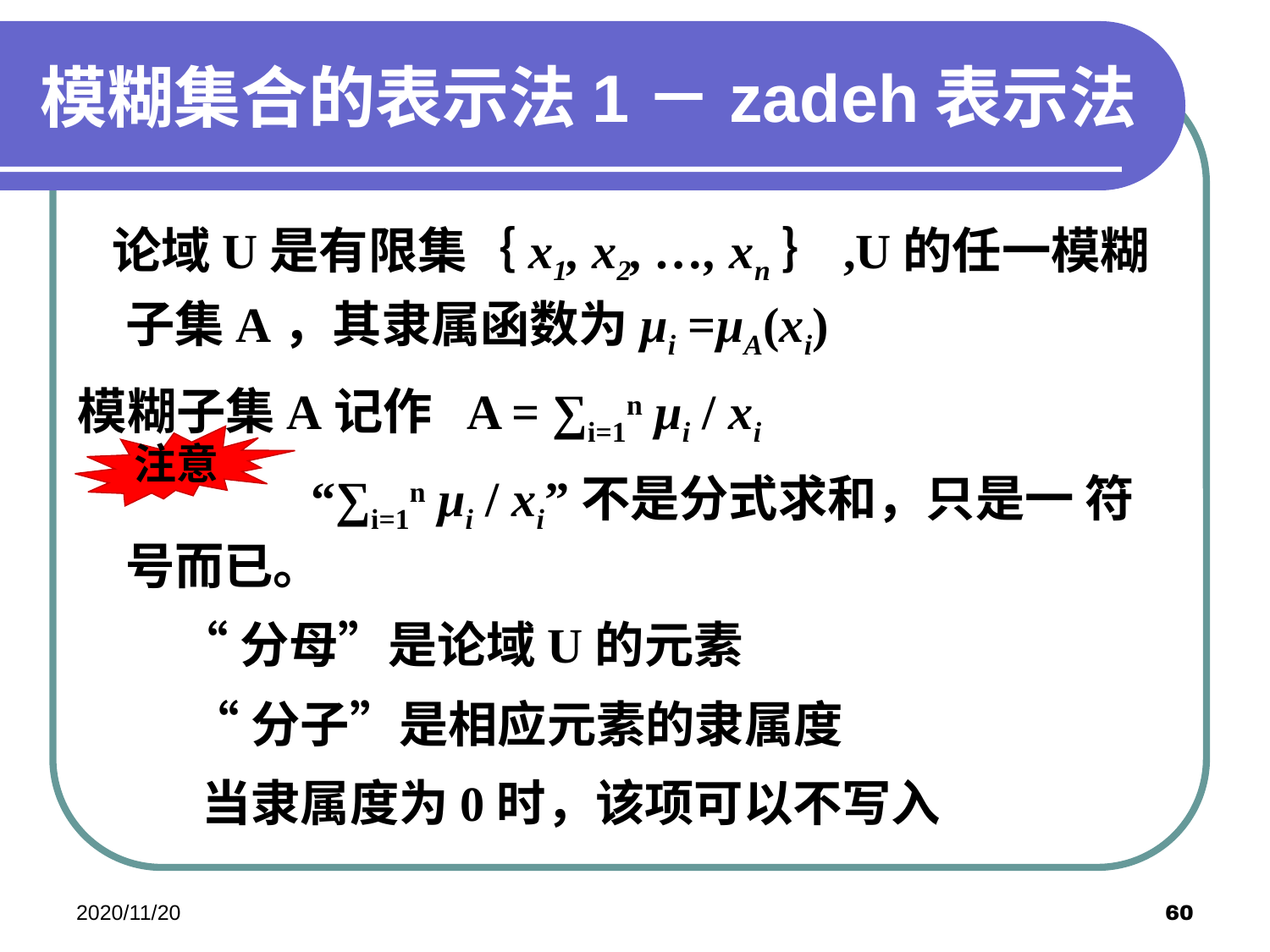

# 模糊集合的表示法1－zadeh表示法
  论域U是有限集｛x1, x2, …, xn｝,U的任一模糊子集A，其隶属函数为μi =μA(xi)
模糊子集A记作  A = ∑i=1n μi / xi
                   “∑i=1n μi / xi”不是分式求和，只是一 符号而已。
         “分母”是论域U的元素
          “分子”是相应元素的隶属度
          当隶属度为0时，该项可以不写入
注意
2020/11/20
60